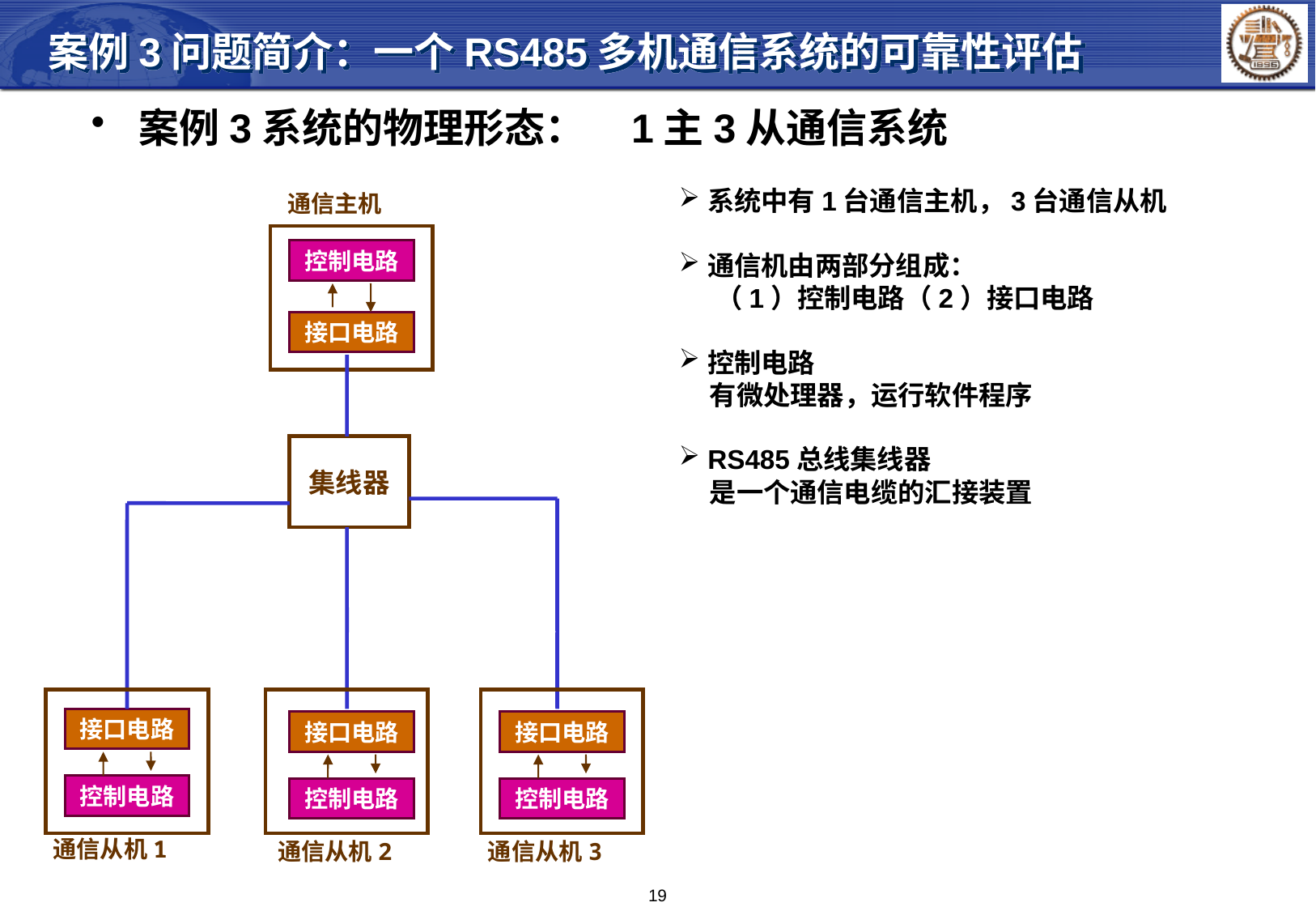

案例3问题简介：一个RS485多机通信系统的可靠性评估
 案例3系统的物理形态：    1主3从通信系统
系统中有1台通信主机，3台通信从机

通信机由两部分组成：
     （1）控制电路（2）接口电路

控制电路
    有微处理器，运行软件程序

RS485总线集线器
    是一个通信电缆的汇接装置

通信主机

控制电路

接口电路

集线器

接口电路

控制电路
接口电路

控制电路
接口电路

控制电路
通信从机1
通信从机2
通信从机3
19